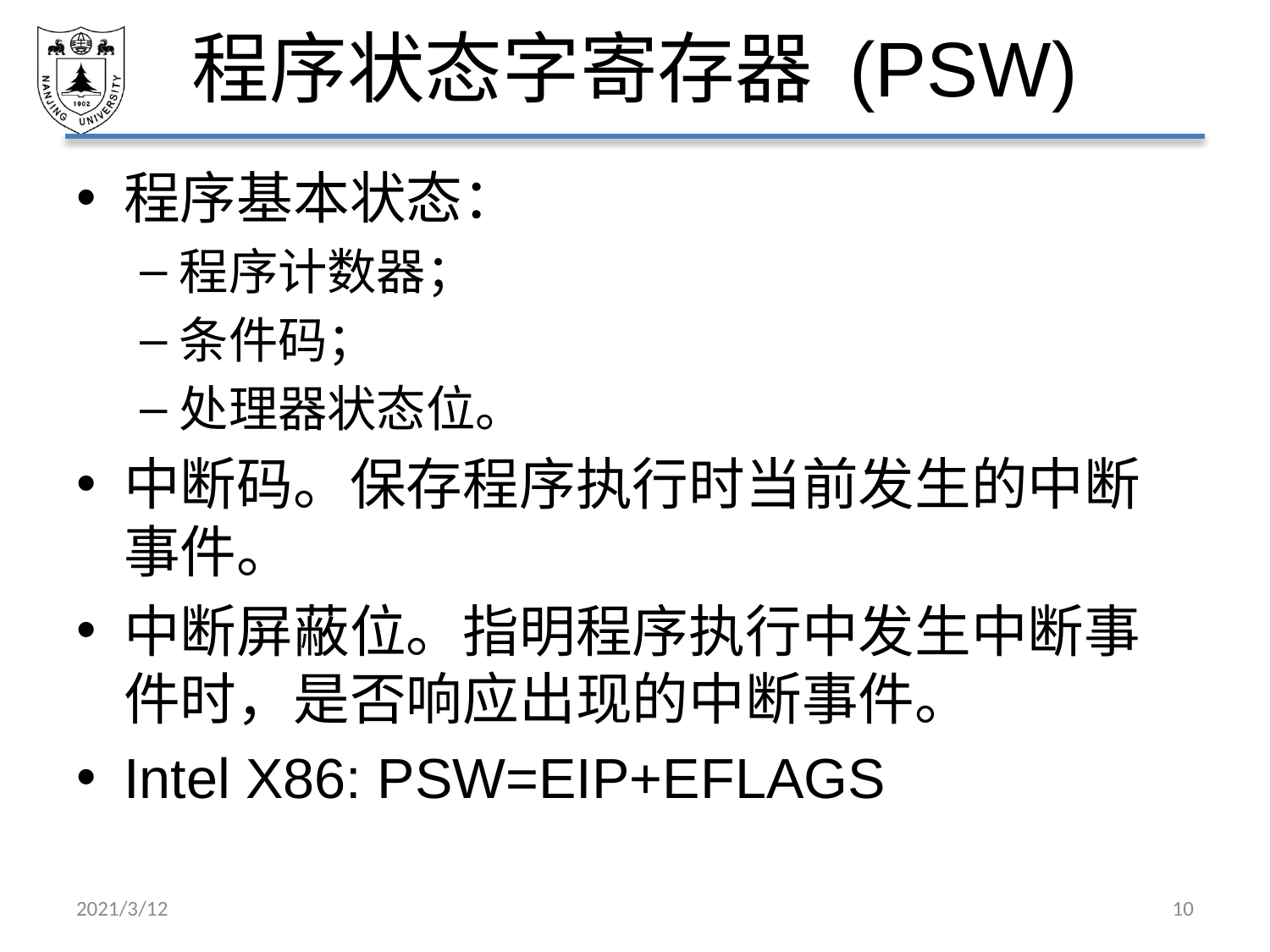

# 程序状态字寄存器 (PSW)
程序基本状态：
程序计数器；
条件码；
处理器状态位。
中断码。保存程序执行时当前发生的中断事件。
中断屏蔽位。指明程序执行中发生中断事件时，是否响应出现的中断事件。
Intel X86: PSW=EIP+EFLAGS

2021/3/12
10